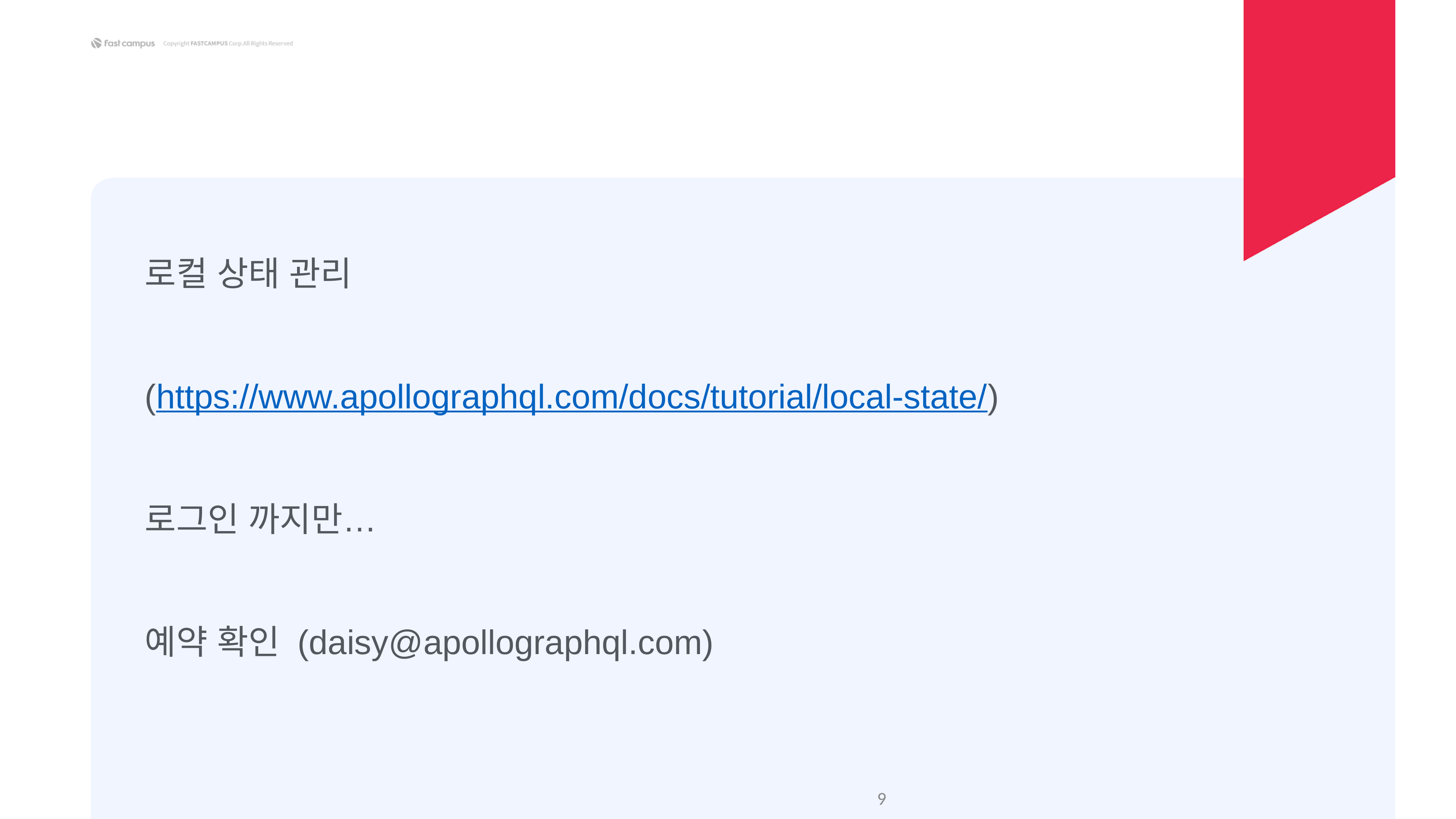

로컬 상태 관리

(https://www.apollographql.com/docs/tutorial/local-state/)

로그인 까지만…

예약 확인 (daisy@apollographql.com)

9